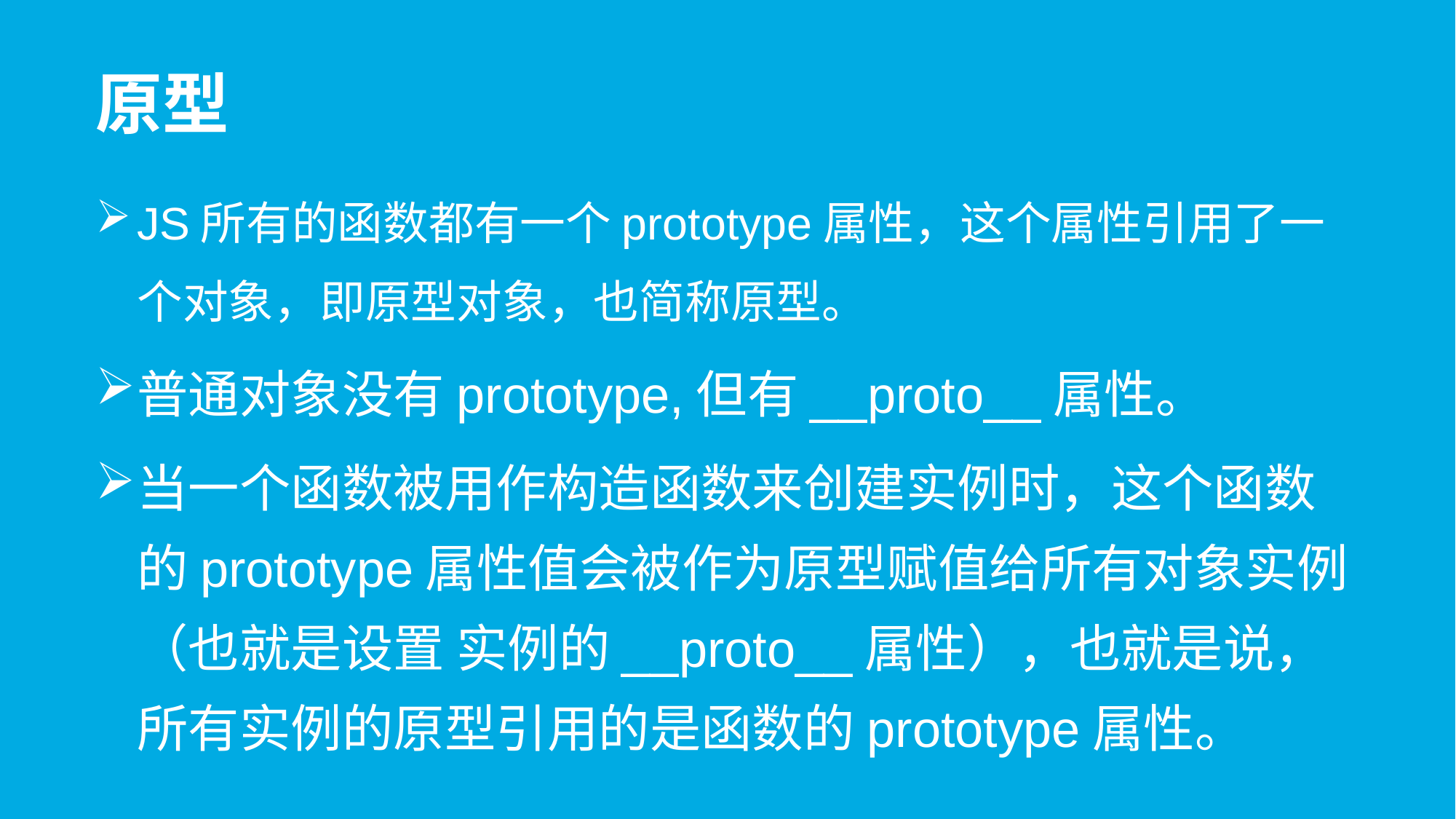

# 原型
JS所有的函数都有一个prototype属性，这个属性引用了一个对象，即原型对象，也简称原型。
普通对象没有prototype,但有__proto__属性。
当一个函数被用作构造函数来创建实例时，这个函数的prototype属性值会被作为原型赋值给所有对象实例（也就是设置 实例的__proto__属性），也就是说，所有实例的原型引用的是函数的prototype属性。